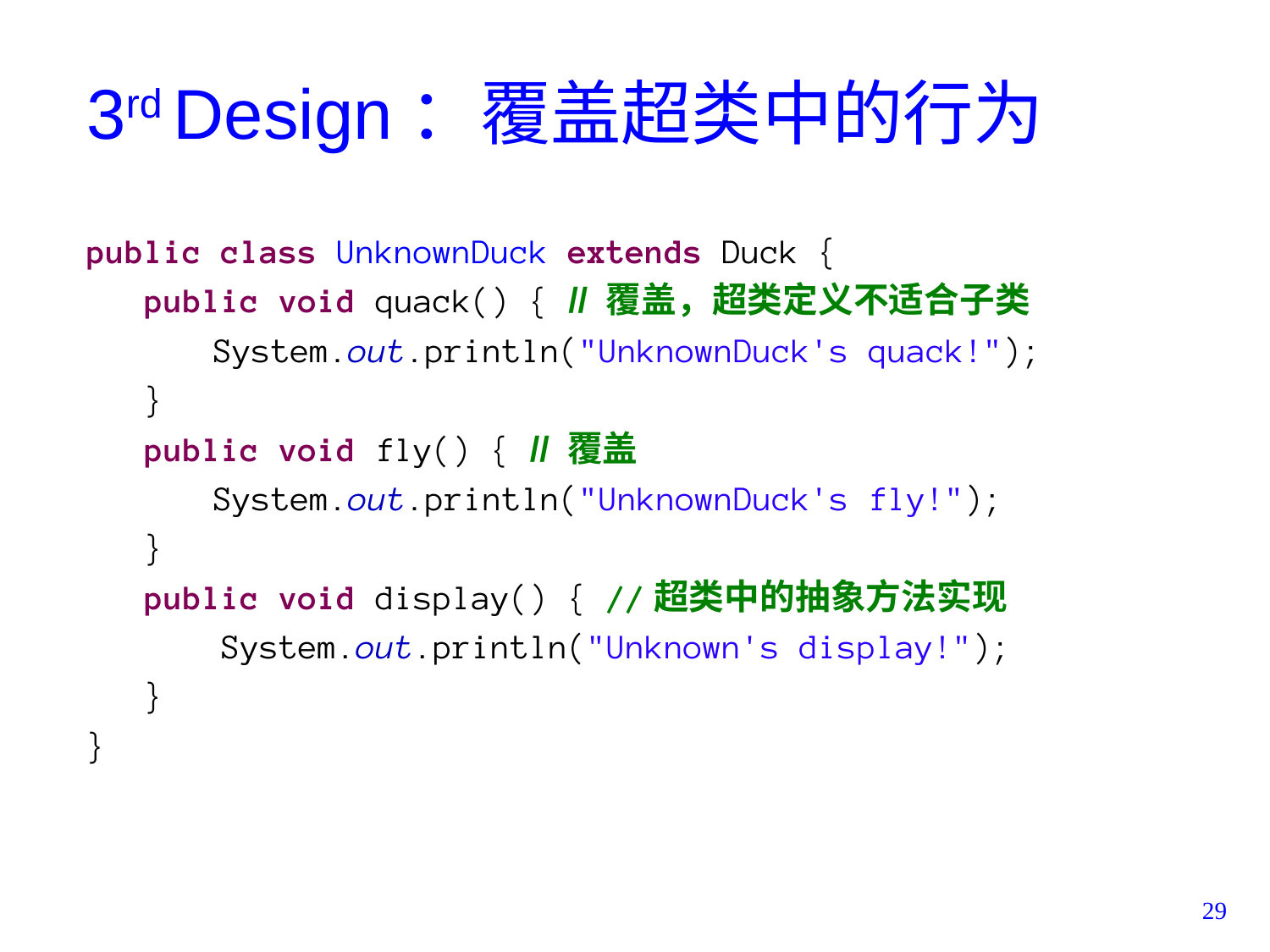

# 3rd Design：覆盖超类中的行为
public class UnknownDuck extends Duck {
   public void quack() { // 覆盖，超类定义不适合子类
	System.out.println("UnknownDuck's quack!");
   }
   public void fly() { // 覆盖
	System.out.println("UnknownDuck's fly!");
   }
   public void display() { //超类中的抽象方法实现
       System.out.println("Unknown's display!");
   }
}
29